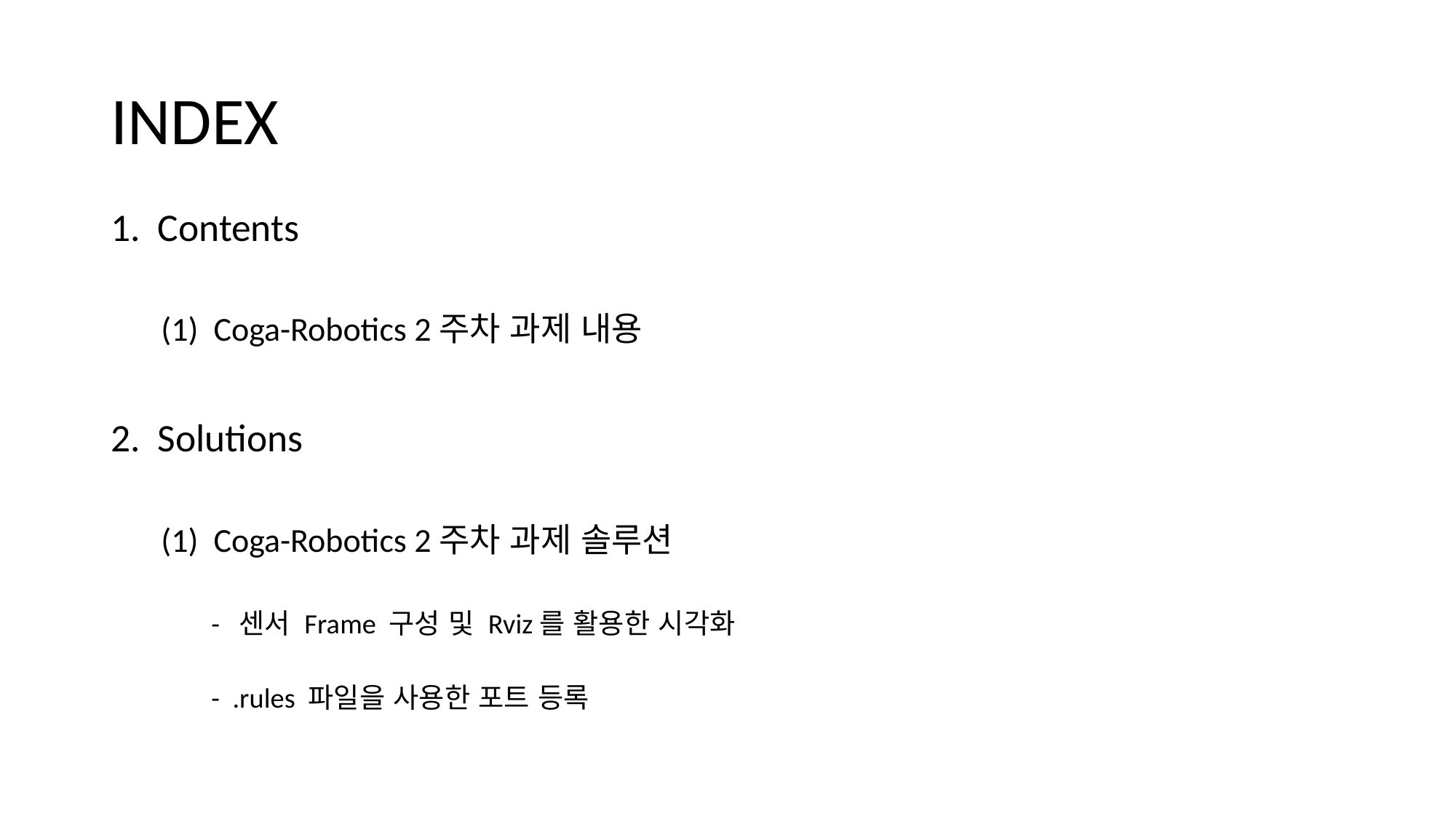

# INDEX
1.  Contents

(1)  Coga-Robotics 2주차 과제 내용

2.  Solutions

(1)  Coga-Robotics 2주차 과제 솔루션

-  센서 Frame 구성 및 Rviz를 활용한 시각화

-  .rules 파일을 사용한 포트 등록